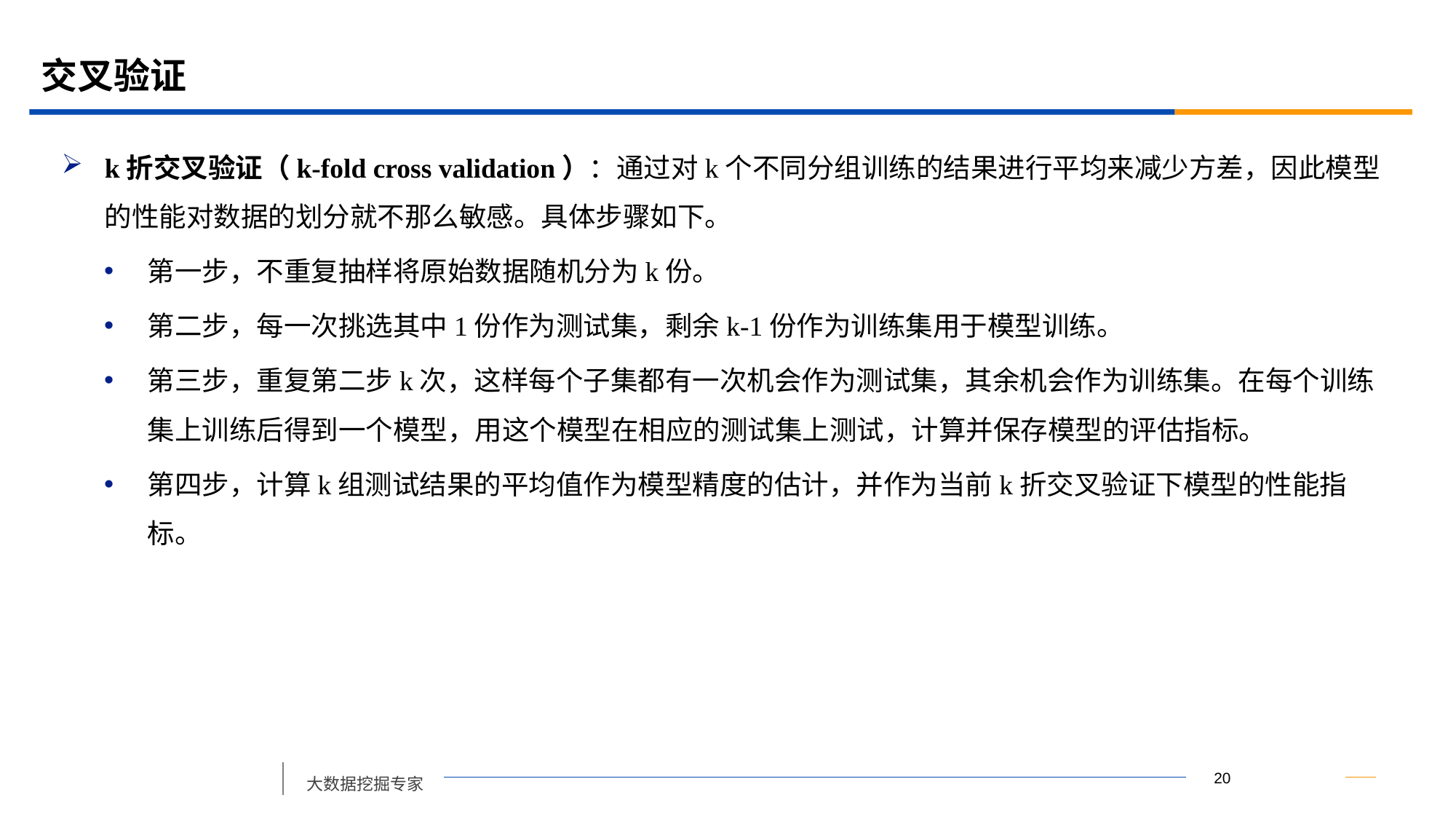

# 交叉验证
k折交叉验证（k-fold cross validation）：通过对k个不同分组训练的结果进行平均来减少方差，因此模型的性能对数据的划分就不那么敏感。具体步骤如下。
第一步，不重复抽样将原始数据随机分为k份。
第二步，每一次挑选其中1份作为测试集，剩余k-1份作为训练集用于模型训练。
第三步，重复第二步k次，这样每个子集都有一次机会作为测试集，其余机会作为训练集。在每个训练集上训练后得到一个模型，用这个模型在相应的测试集上测试，计算并保存模型的评估指标。
第四步，计算k组测试结果的平均值作为模型精度的估计，并作为当前k折交叉验证下模型的性能指标。